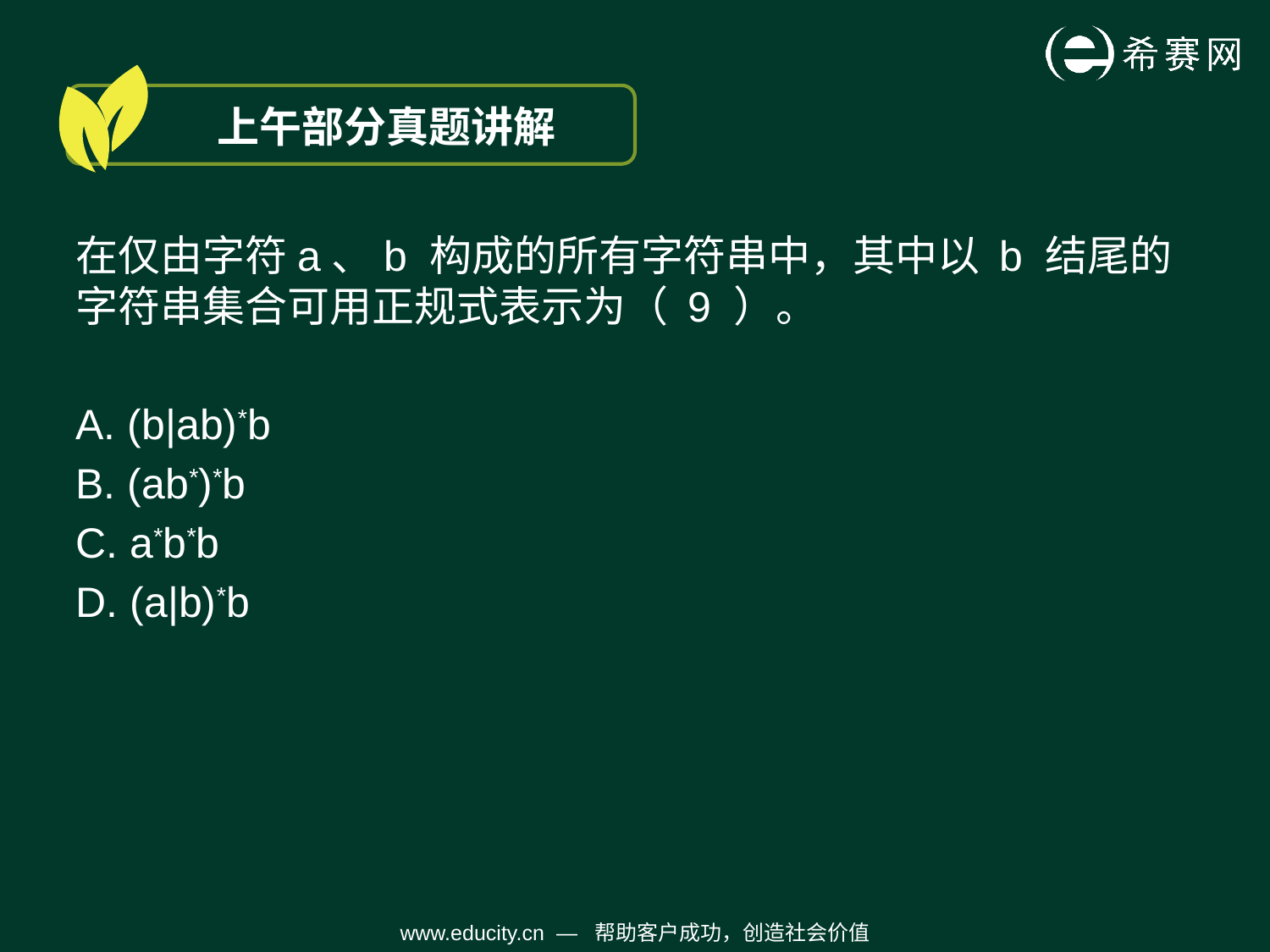

上午部分真题讲解
在仅由字符a、b 构成的所有字符串中，其中以 b 结尾的字符串集合可用正规式表示为（ 9 ）。

A. (b|ab)*b
B. (ab*)*b
C. a*b*b
D. (a|b)*b